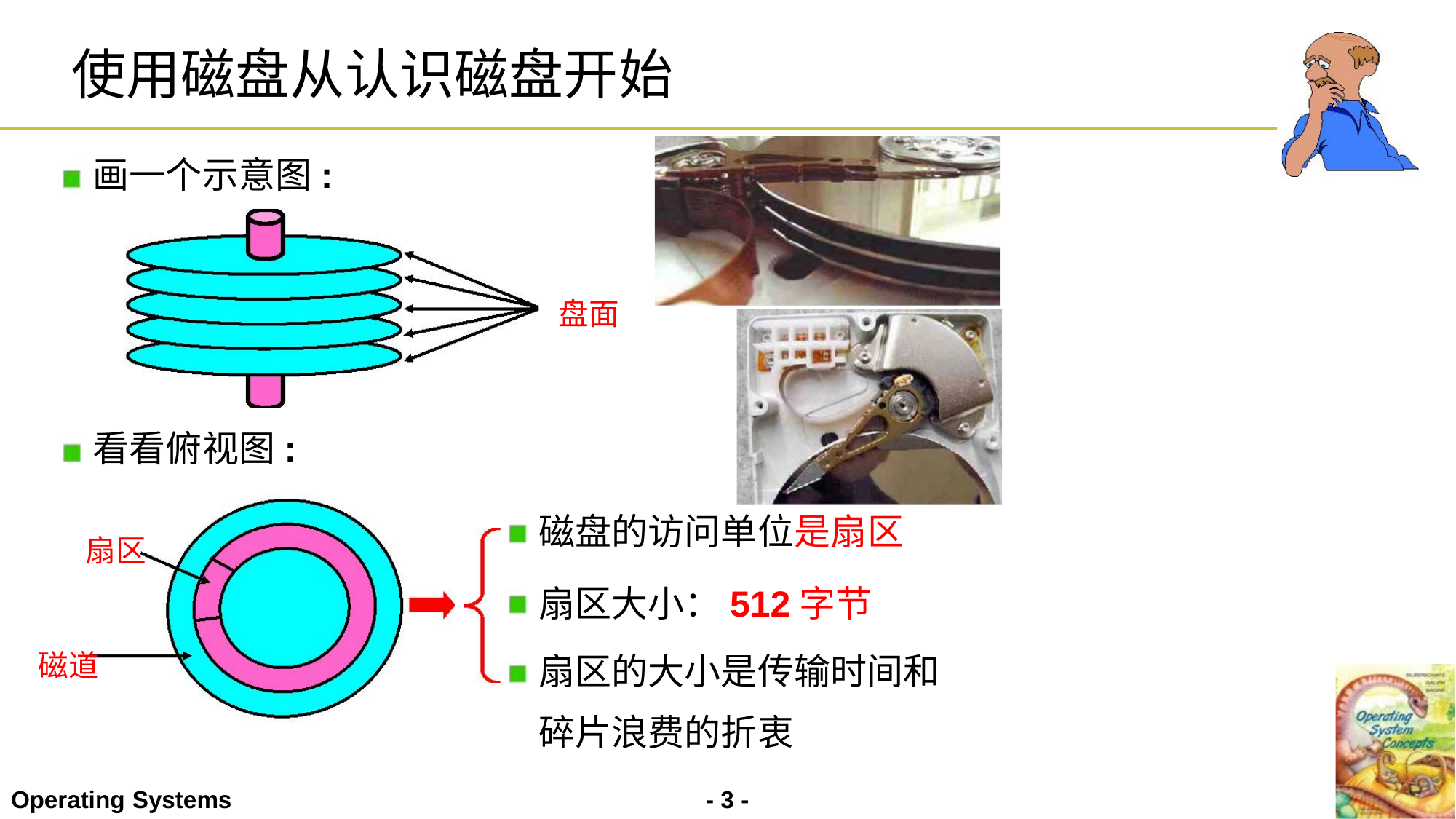

使用磁盘从认识磁盘开始

画一个示意图:
盘面

看看俯视图:

磁盘的访问单位是扇区

扇区
扇区大小：512字节

磁道
扇区的大小是传输时间和
碎片浪费的折衷
- 3 -

Operating Systems